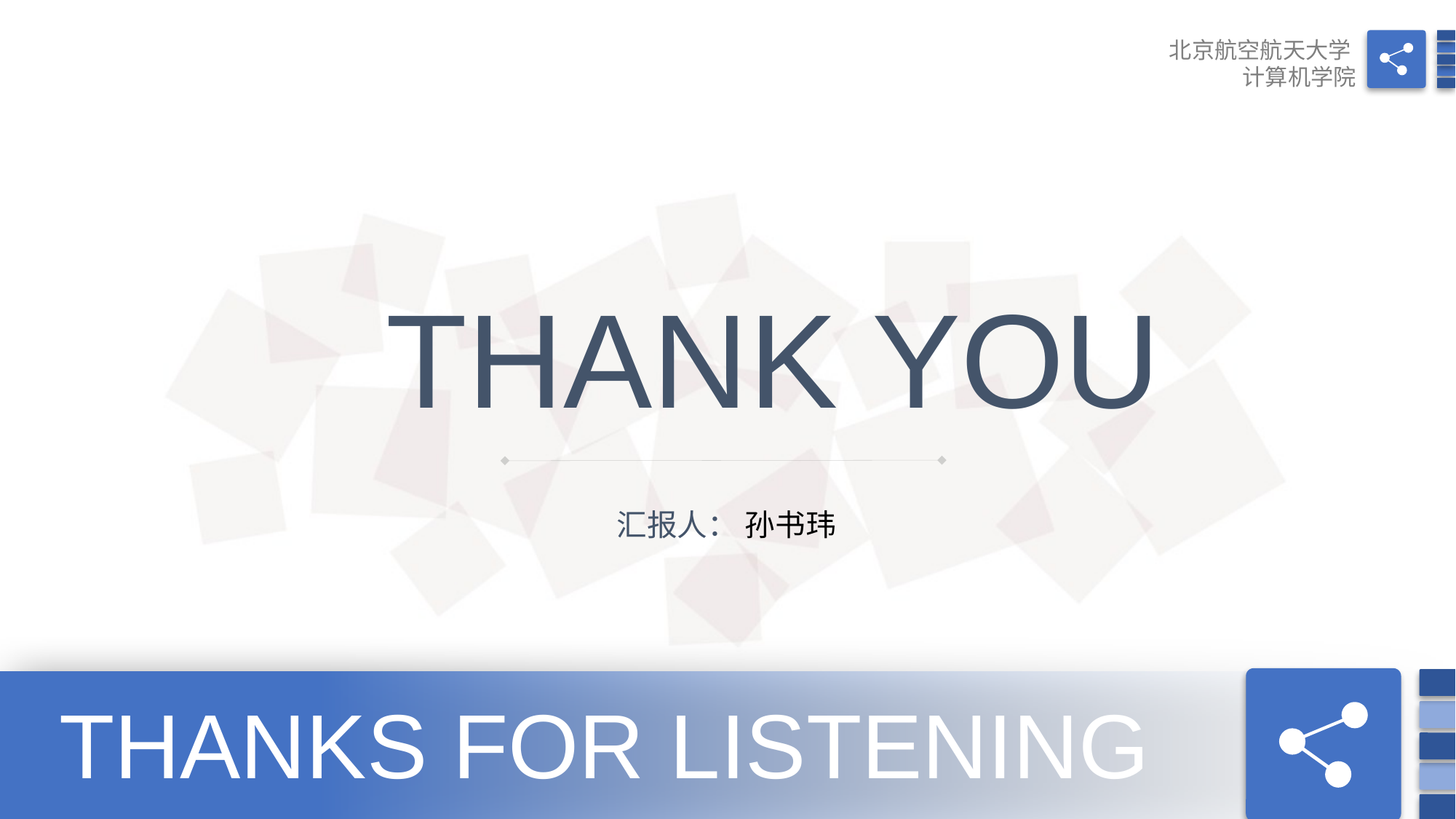

北京航空航天大学
计算机学院

THANK YOU
汇报人： 孙书玮

THANKS FOR LISTENING